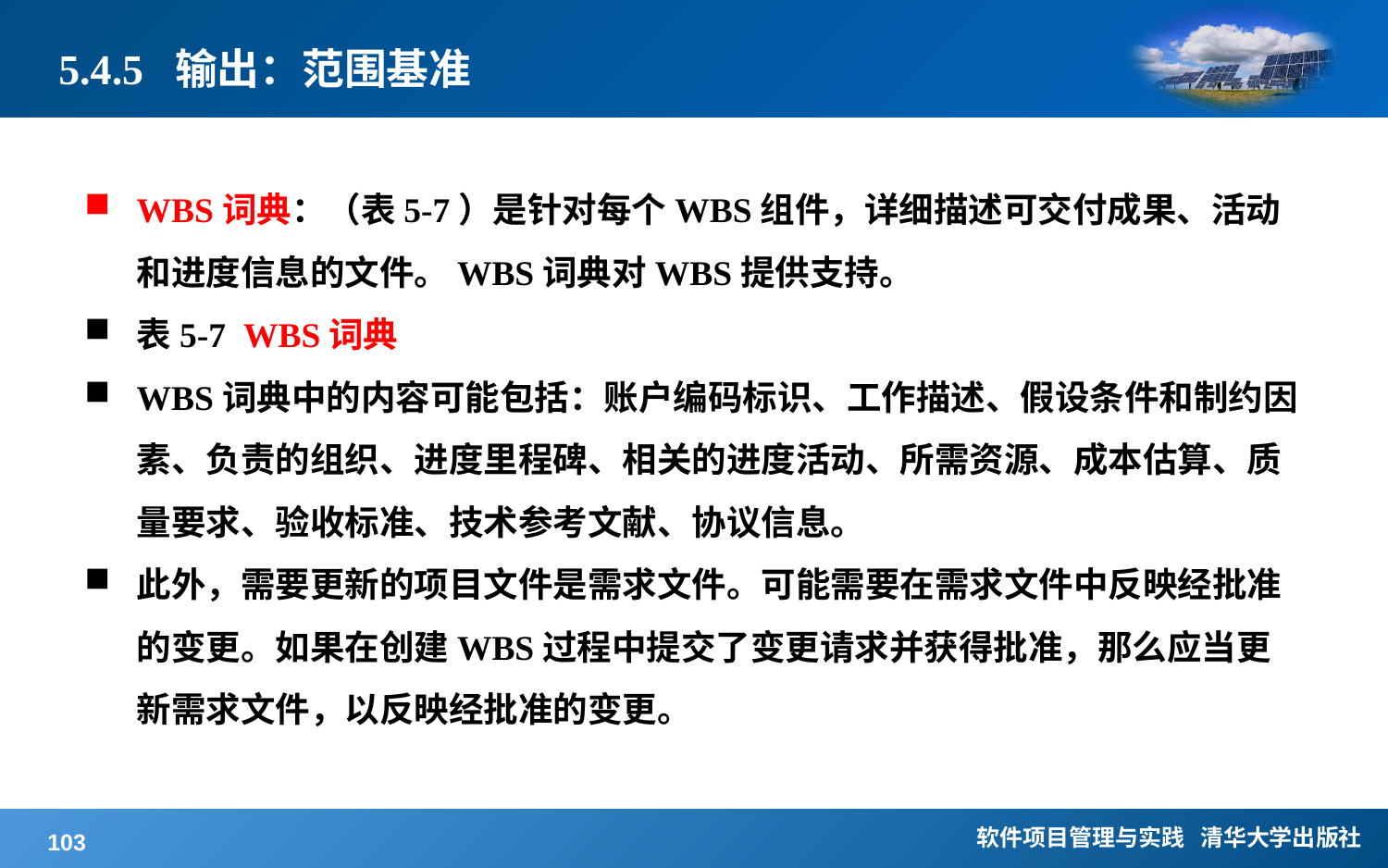

# 5.4.5  输出：范围基准
WBS词典：（表5-7）是针对每个WBS组件，详细描述可交付成果、活动和进度信息的文件。WBS词典对WBS提供支持。
表5-7  WBS词典
WBS词典中的内容可能包括：账户编码标识、工作描述、假设条件和制约因素、负责的组织、进度里程碑、相关的进度活动、所需资源、成本估算、质量要求、验收标准、技术参考文献、协议信息。
此外，需要更新的项目文件是需求文件。可能需要在需求文件中反映经批准的变更。如果在创建WBS过程中提交了变更请求并获得批准，那么应当更新需求文件，以反映经批准的变更。